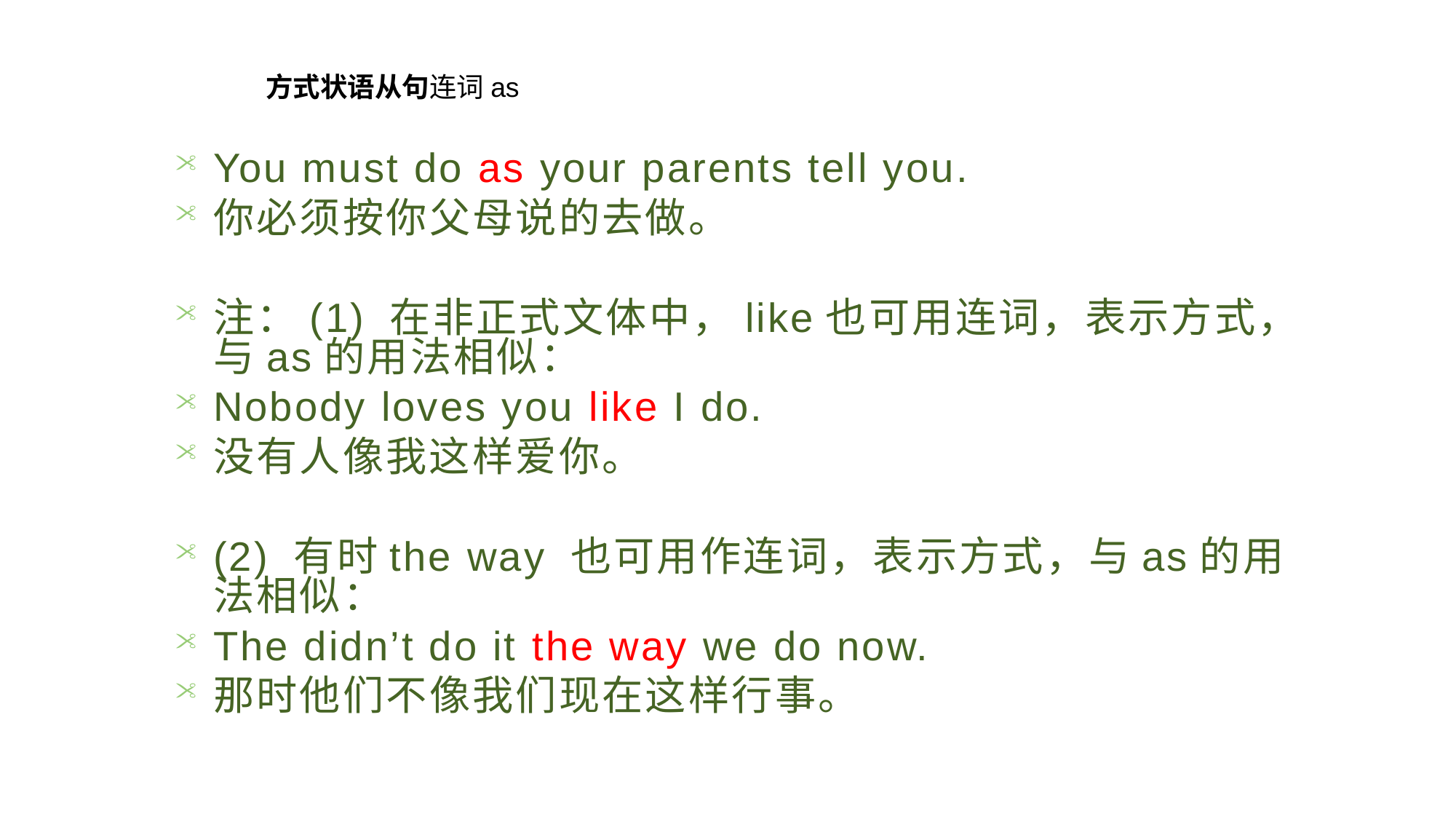

方式状语从句连词as
You must do as your parents tell you.
你必须按你父母说的去做。

注：(1) 在非正式文体中，like也可用连词，表示方式，与as的用法相似：
Nobody loves you like I do.
没有人像我这样爱你。

(2) 有时the way 也可用作连词，表示方式，与as的用法相似：
The didn’t do it the way we do now.
那时他们不像我们现在这样行事。